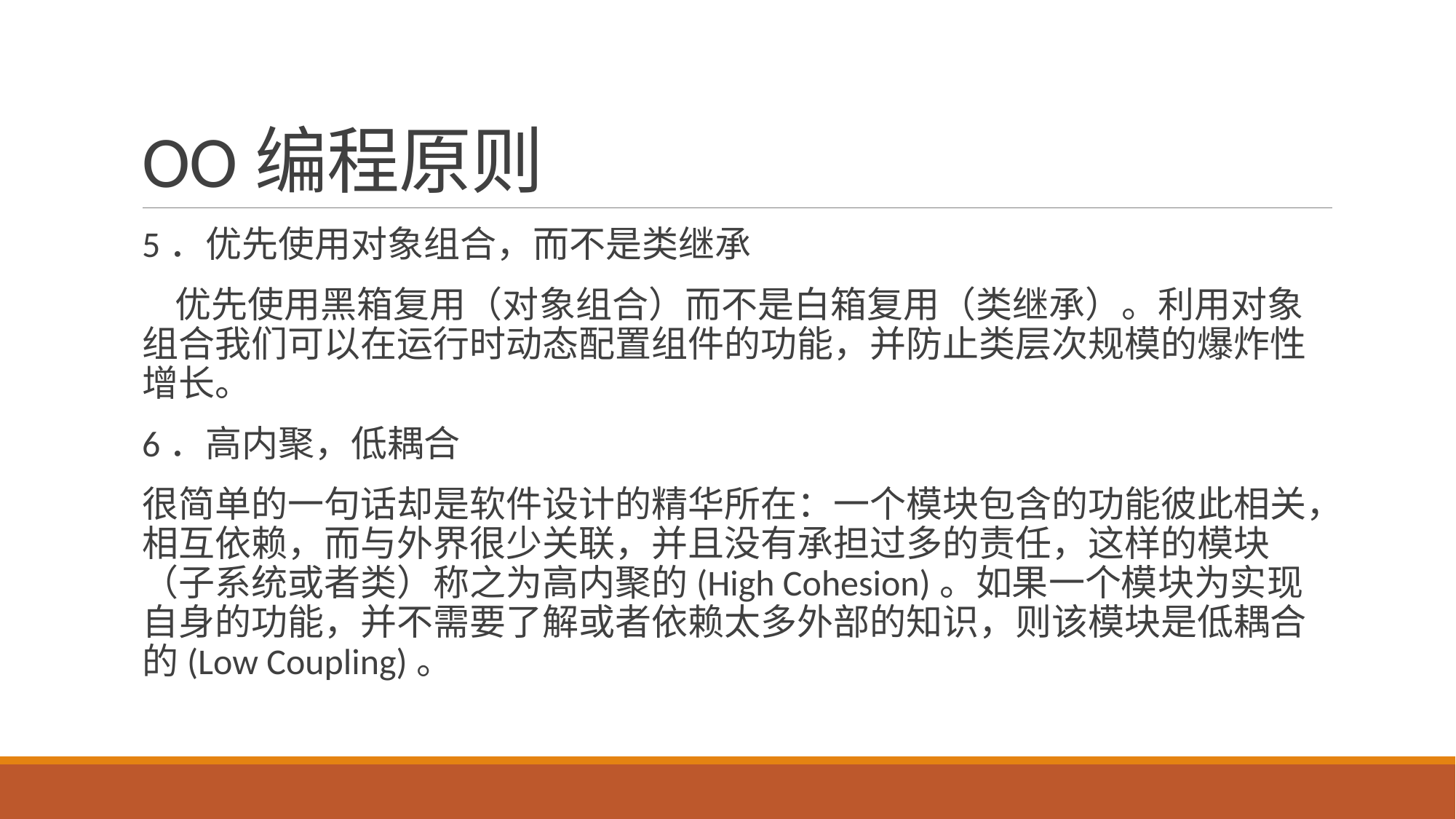

# OO编程原则
5．优先使用对象组合，而不是类继承
   优先使用黑箱复用（对象组合）而不是白箱复用（类继承）。利用对象组合我们可以在运行时动态配置组件的功能，并防止类层次规模的爆炸性增长。
6．高内聚，低耦合
很简单的一句话却是软件设计的精华所在：一个模块包含的功能彼此相关，相互依赖，而与外界很少关联，并且没有承担过多的责任，这样的模块（子系统或者类）称之为高内聚的(High Cohesion)。如果一个模块为实现自身的功能，并不需要了解或者依赖太多外部的知识，则该模块是低耦合的(Low Coupling)。